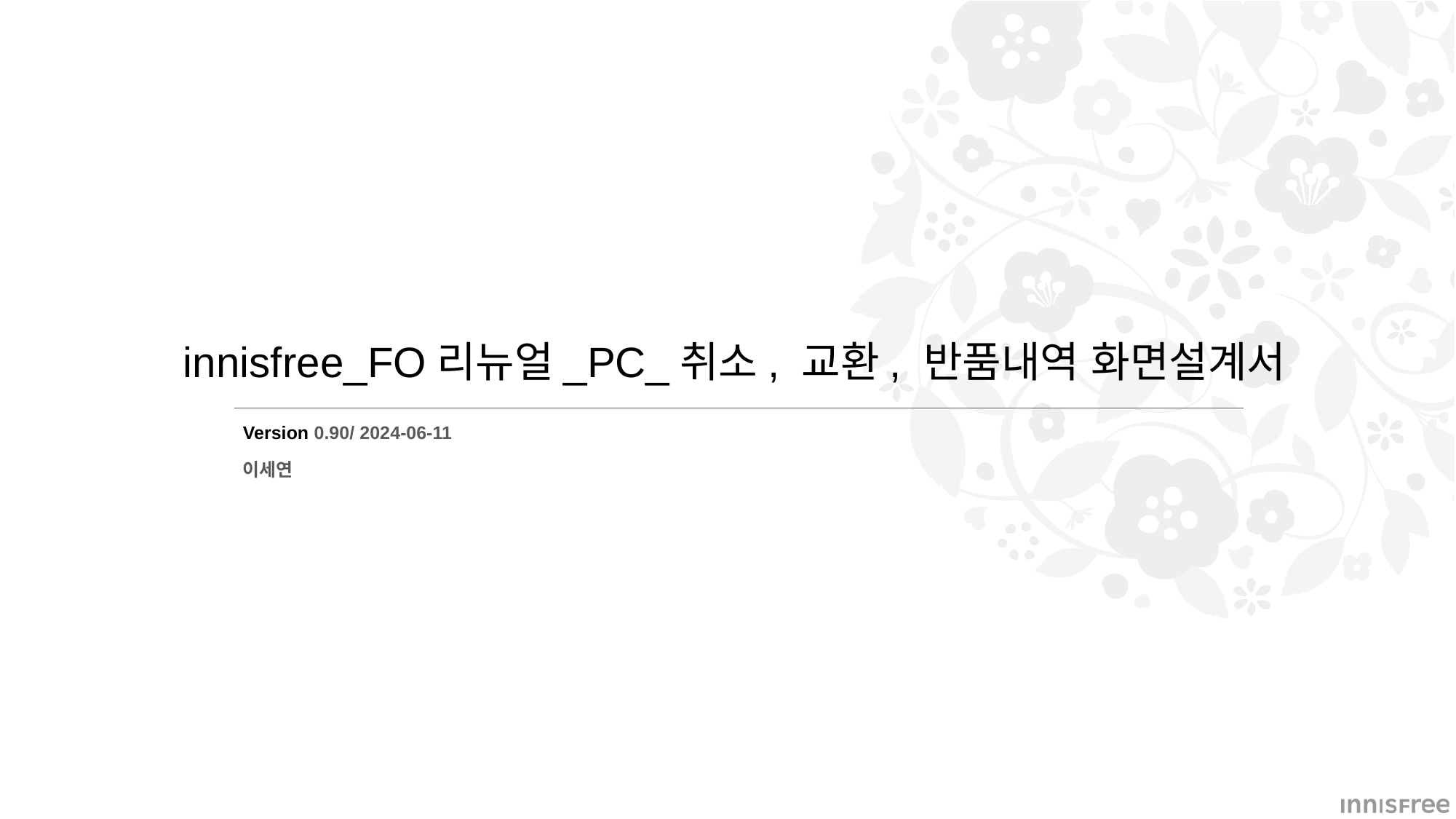

innisfree_FO리뉴얼_PC_취소, 교환, 반품내역 화면설계서
Version 0.90/ 2024-06-11
이세연